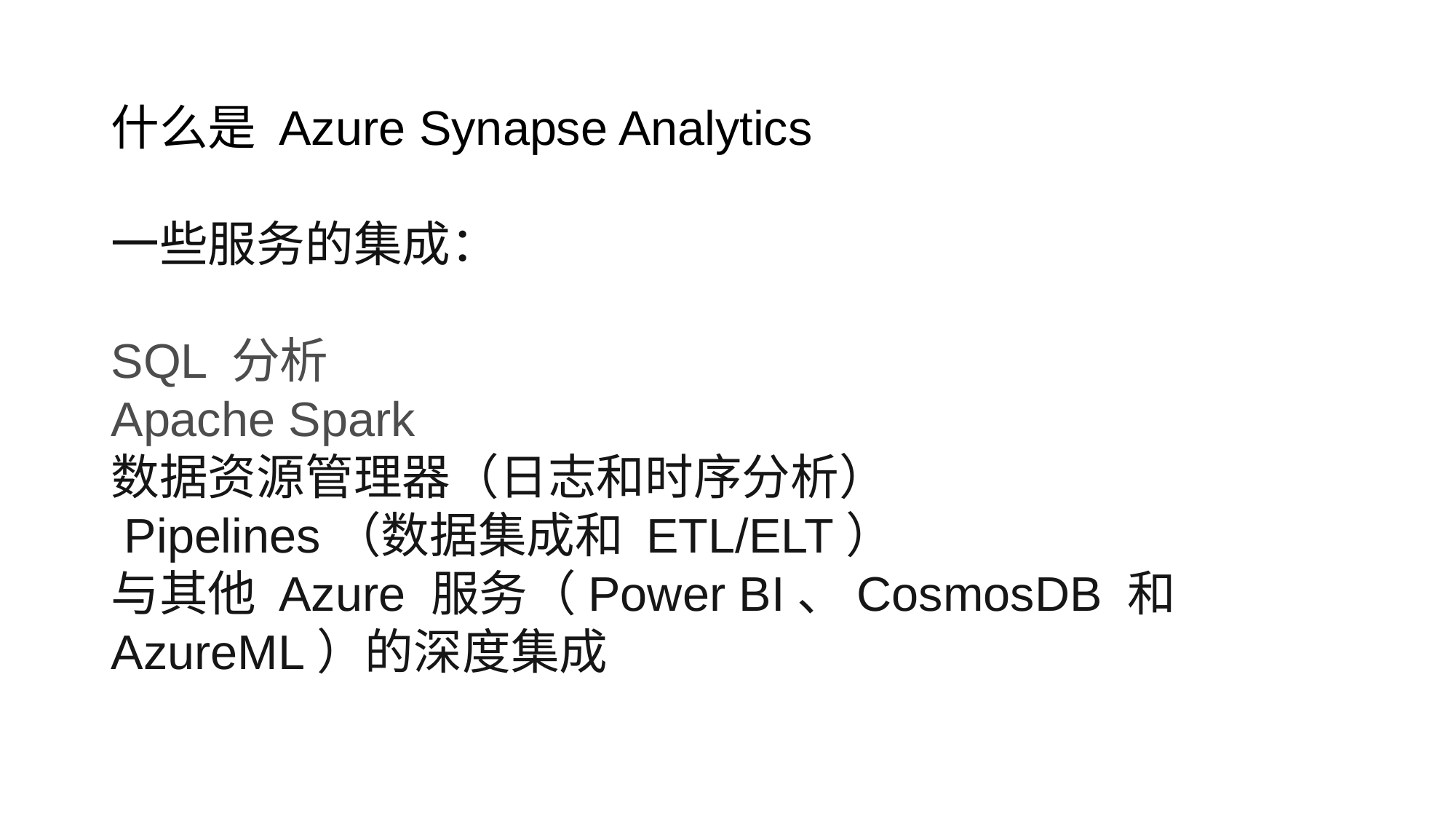

什么是 Azure Synapse Analytics

一些服务的集成：

SQL 分析
Apache Spark
数据资源管理器（日志和时序分析）
 Pipelines（数据集成和 ETL/ELT）
与其他 Azure 服务（Power BI、CosmosDB 和 AzureML）的深度集成